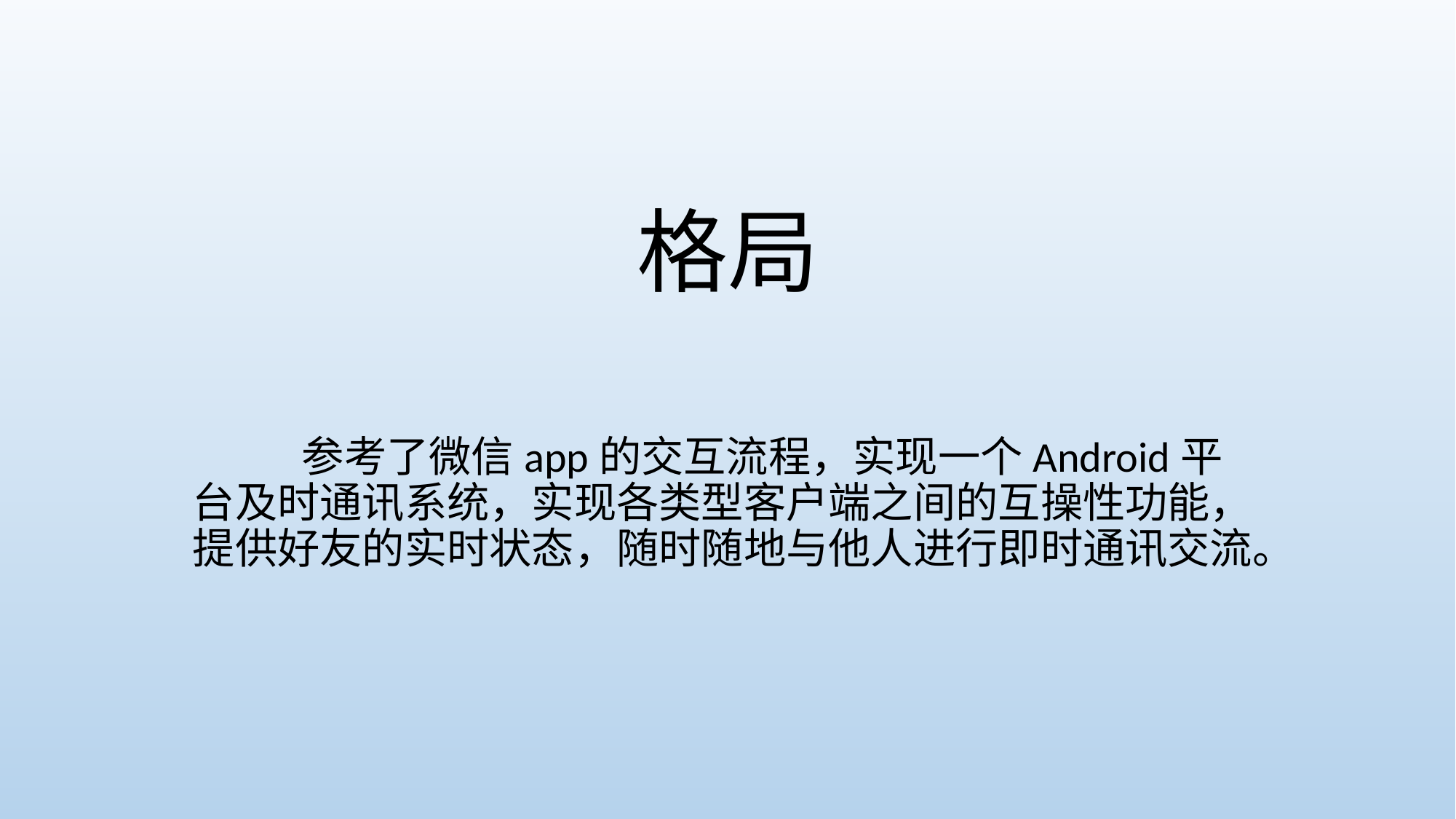

# 格局
	参考了微信app的交互流程，实现一个Android平台及时通讯系统，实现各类型客户端之间的互操性功能，提供好友的实时状态，随时随地与他人进行即时通讯交流。